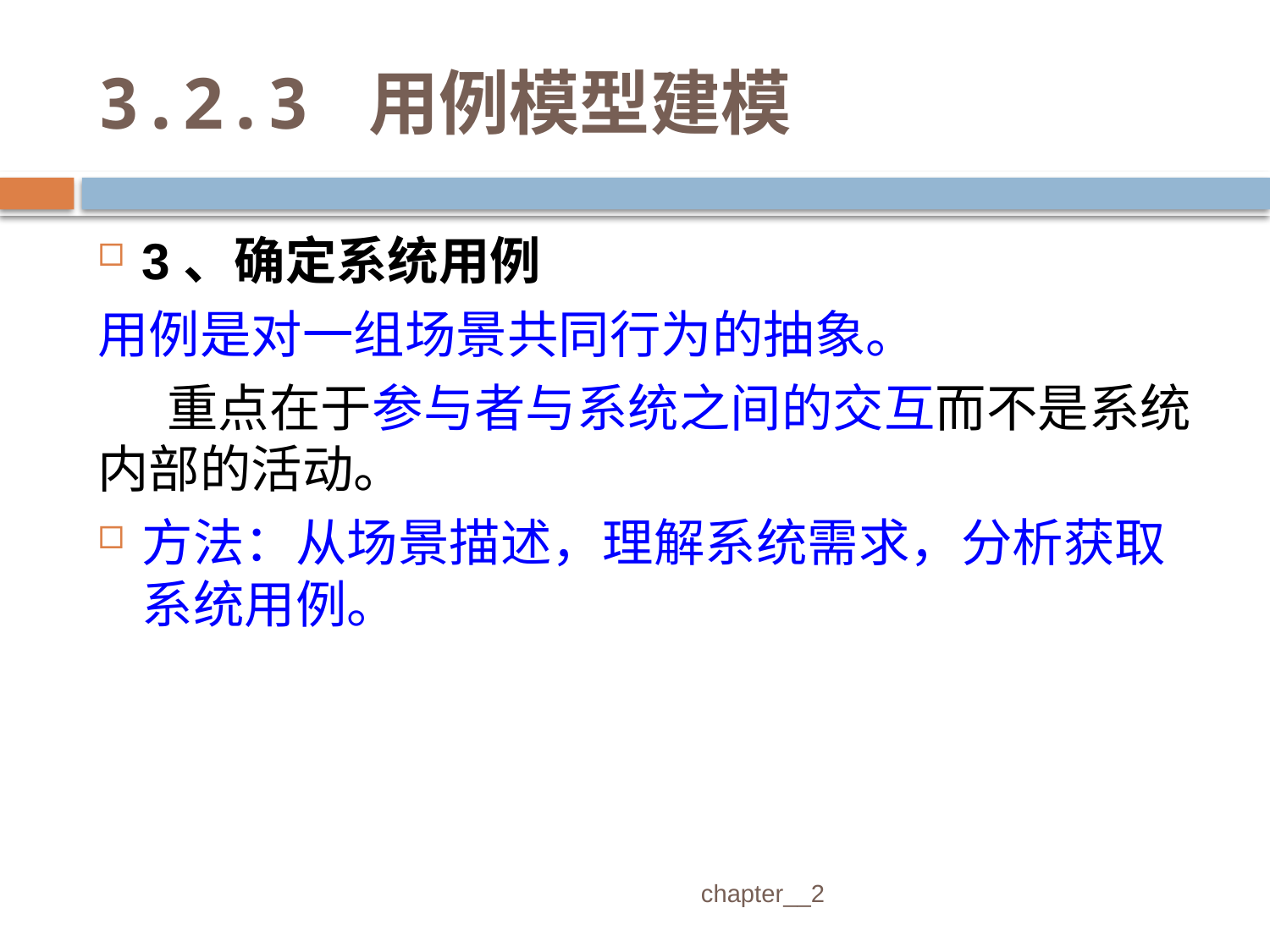

# 3.2.3 用例模型建模
43
3、确定系统用例
用例是对一组场景共同行为的抽象。
     重点在于参与者与系统之间的交互而不是系统内部的活动。
方法：从场景描述，理解系统需求，分析获取系统用例。

 chapter__2